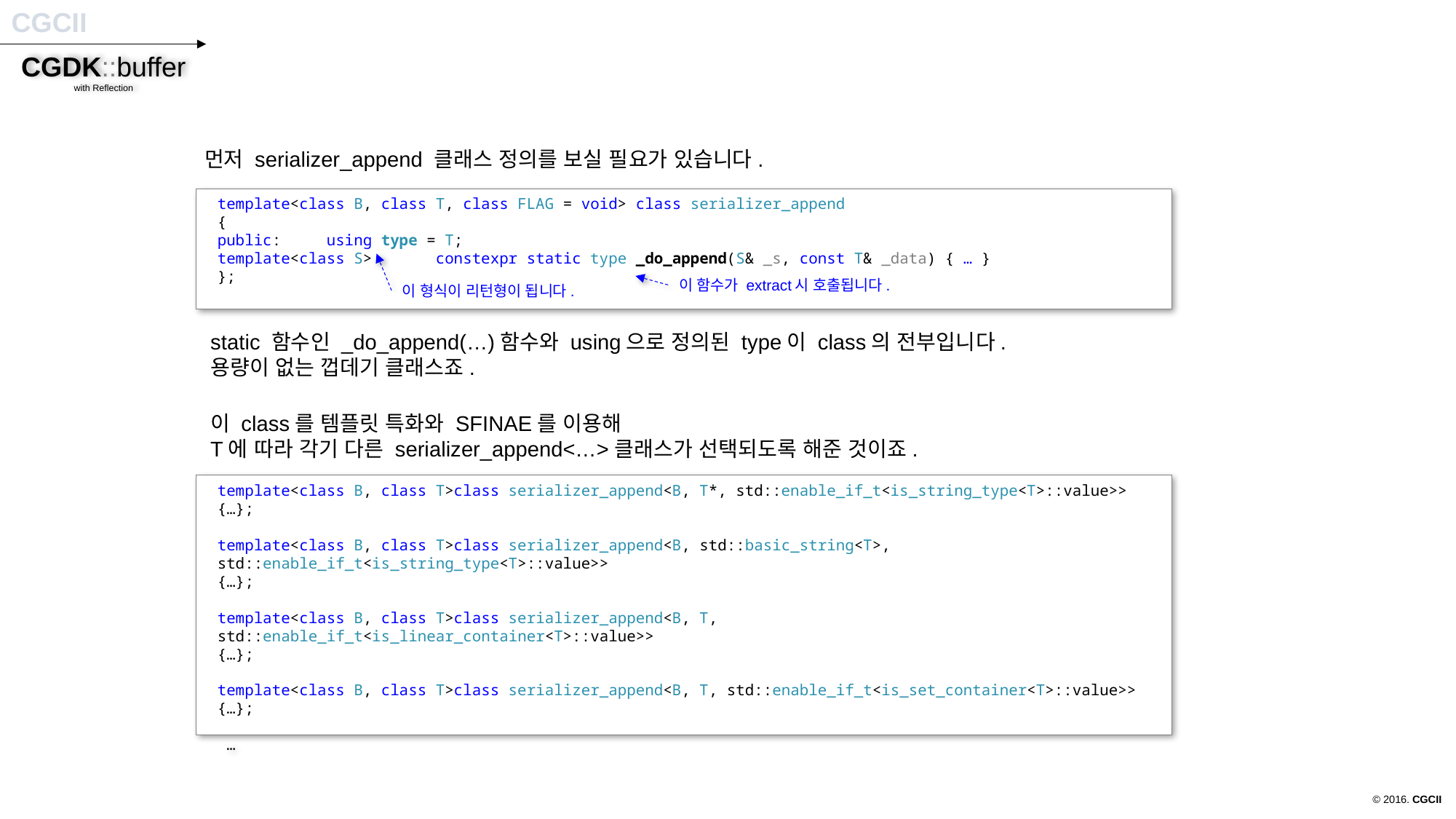

CGCII
CGDK::buffer
with Reflection

먼저 serializer_append 클래스 정의를 보실 필요가 있습니다.
template<class B, class T, class FLAG = void> class serializer_append
{
public:	using type = T;
template<class S> 	constexpr static type _do_append(S& _s, const T& _data) { … }
};
이 함수가 extract시 호출됩니다.
이 형식이 리턴형이 됩니다.
static 함수인 _do_append(…)함수와 using으로 정의된 type이 class의 전부입니다.
용량이 없는 껍데기 클래스죠.
이 class를 템플릿 특화와 SFINAE를 이용해
T에 따라 각기 다른 serializer_append<…>클래스가 선택되도록 해준 것이죠.
template<class B, class T>class serializer_append<B, T*, std::enable_if_t<is_string_type<T>::value>>
{…};

template<class B, class T>class serializer_append<B, std::basic_string<T>, std::enable_if_t<is_string_type<T>::value>>
{…};

template<class B, class T>class serializer_append<B, T, std::enable_if_t<is_linear_container<T>::value>>
{…};

template<class B, class T>class serializer_append<B, T, std::enable_if_t<is_set_container<T>::value>>
{…};

 …

© 2016. CGCII